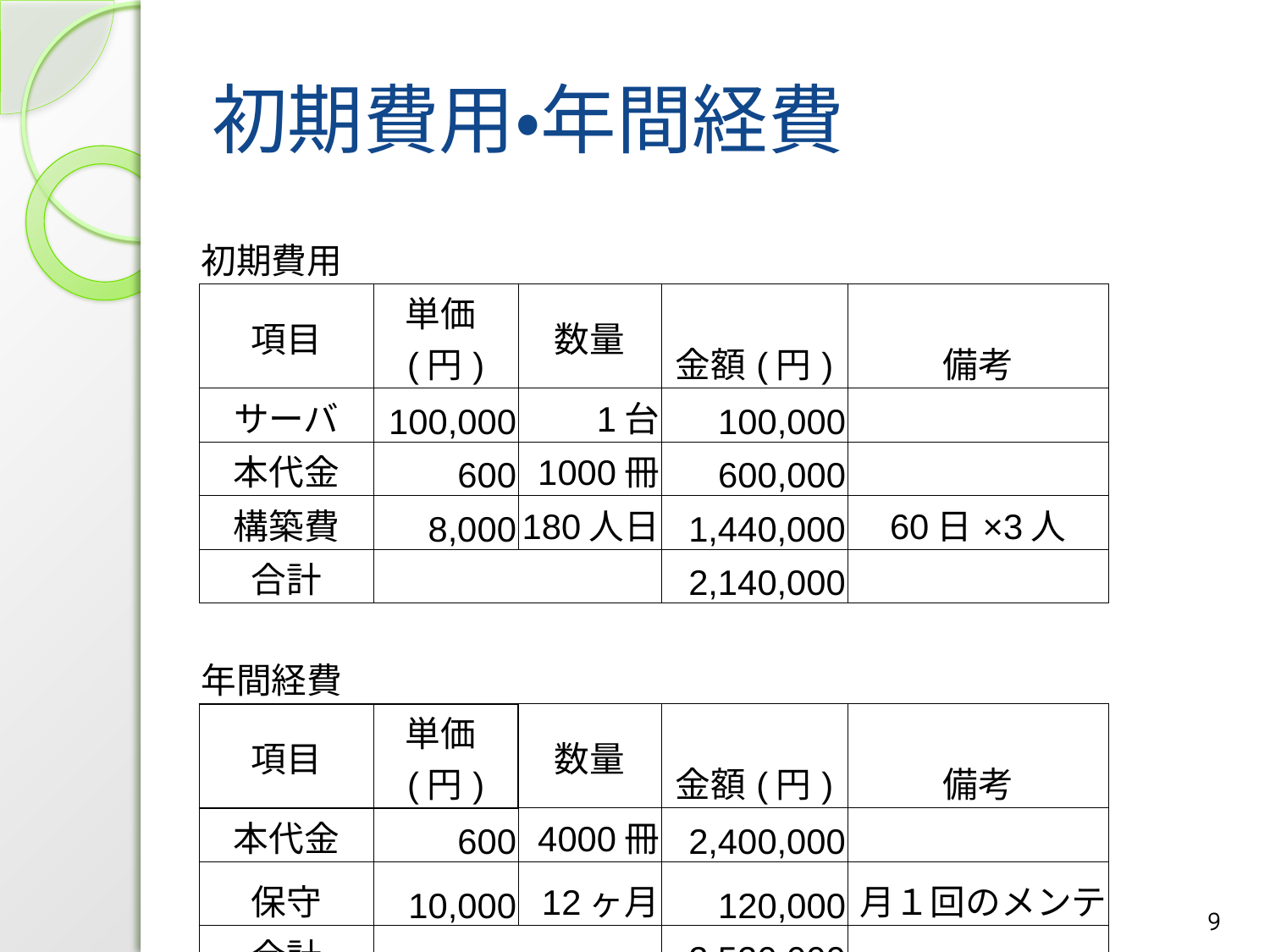

# 初期費用・年間経費
| 初期費用 |  |  |  |  |
| --- | --- | --- | --- | --- |
| 項目 | 単価(円) | 数量 | 金額(円) | 備考 |
| サーバ | 100,000 | 1台 | 100,000 |  |
| 本代金 | 600 | 1000冊 | 600,000 |  |
| 構築費 | 8,000 | 180人日 | 1,440,000 | 60日×3人 |
| 合計 |  |  | 2,140,000 |  |
|  |  |  |  |  |
| 年間経費 |  |  |  |  |
| 項目 | 単価(円) | 数量 | 金額(円) | 備考 |
| 本代金 | 600 | 4000冊 | 2,400,000 |  |
| 保守 | 10,000 | 12ヶ月 | 120,000 | 月１回のメンテ |
| 合計 |  |  | 2,520,000 |  |
9